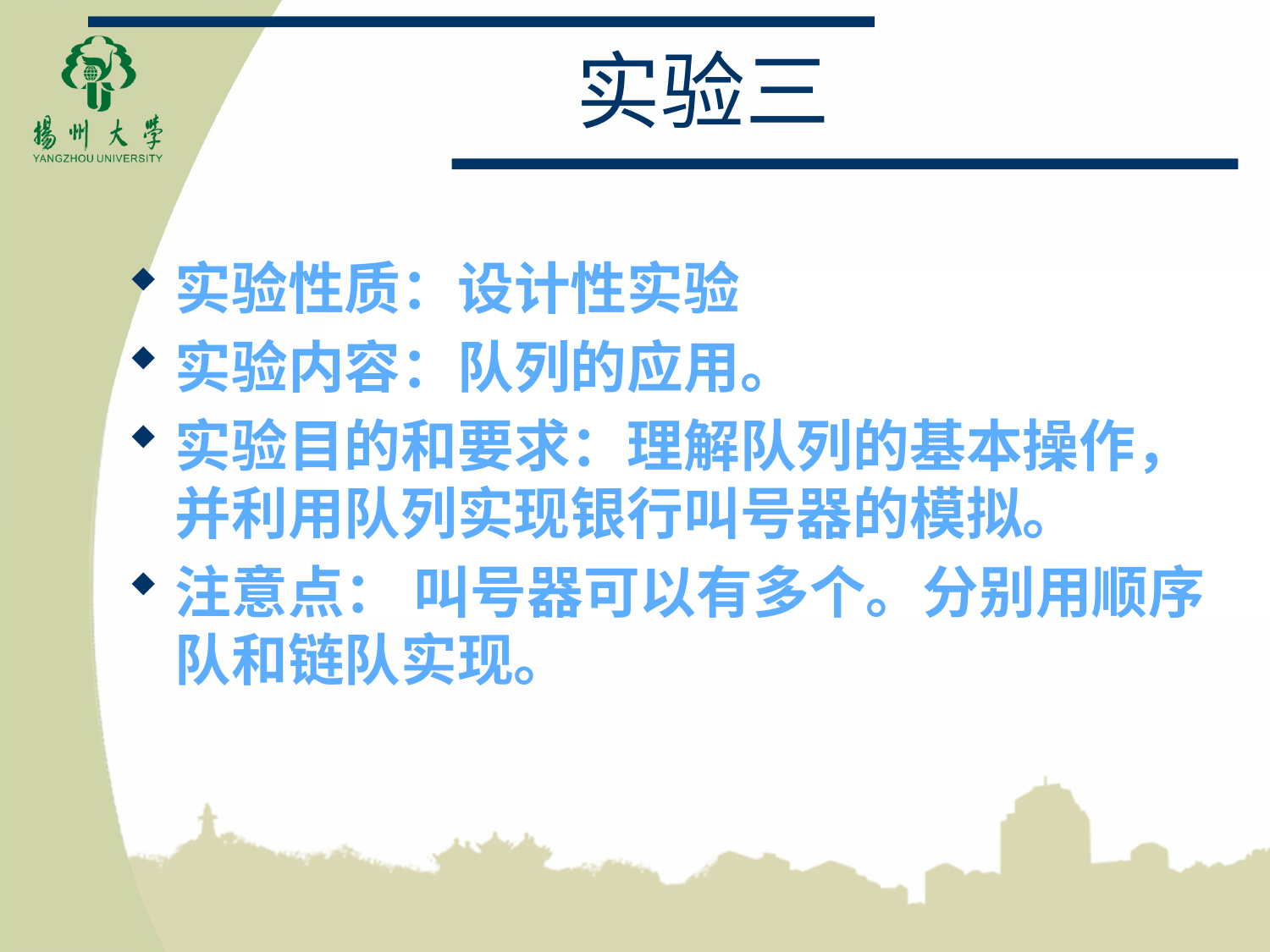

# 实验三
实验性质：设计性实验
实验内容：队列的应用。
实验目的和要求：理解队列的基本操作，并利用队列实现银行叫号器的模拟。
注意点： 叫号器可以有多个。分别用顺序队和链队实现。